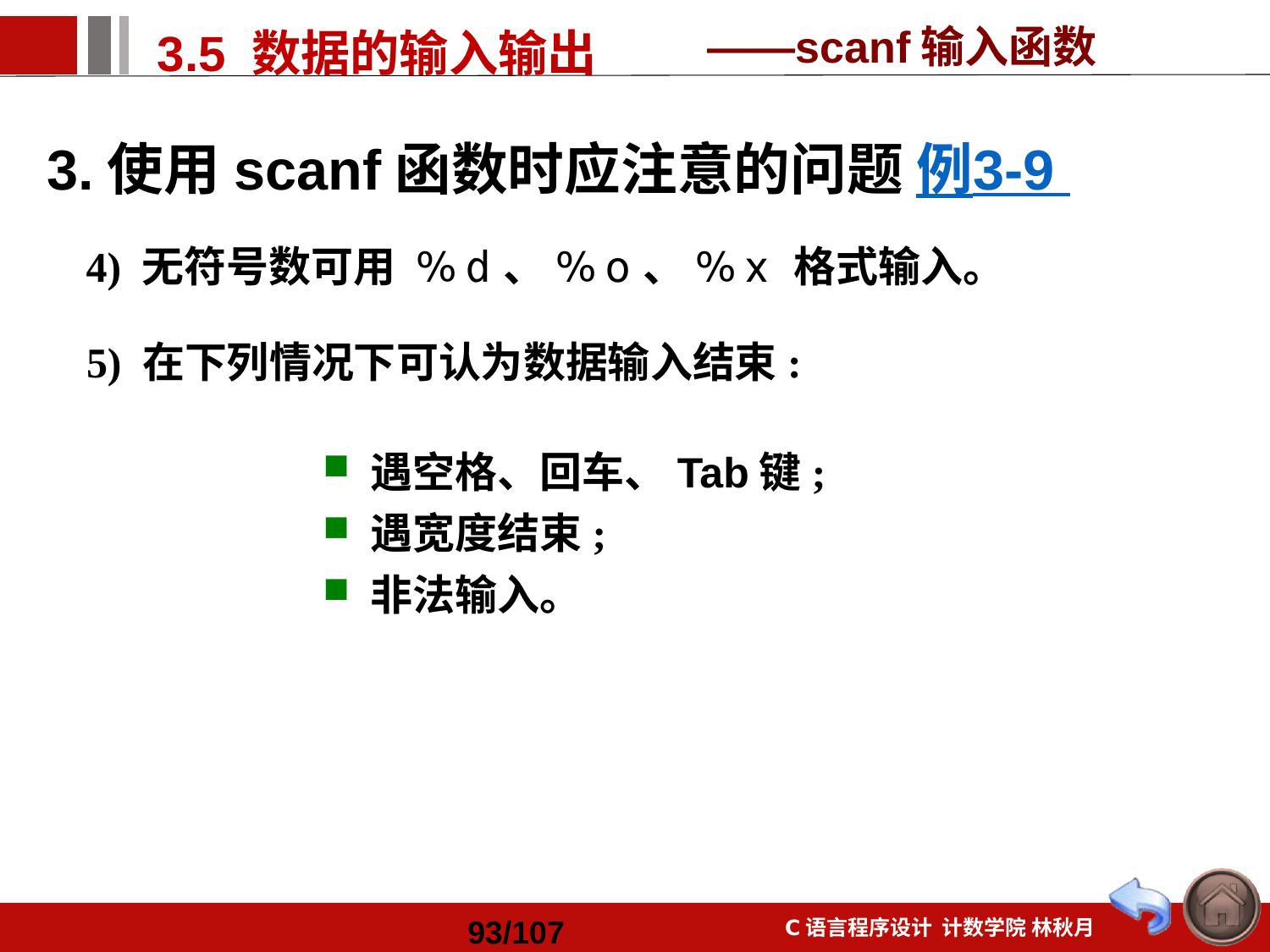

——scanf输入函数
3.使用scanf函数时应注意的问题 例3-9

4) 无符号数可用 %d、%o、%x 格式输入。
5) 在下列情况下可认为数据输入结束:
遇空格、回车、Tab键;
遇宽度结束;
非法输入。